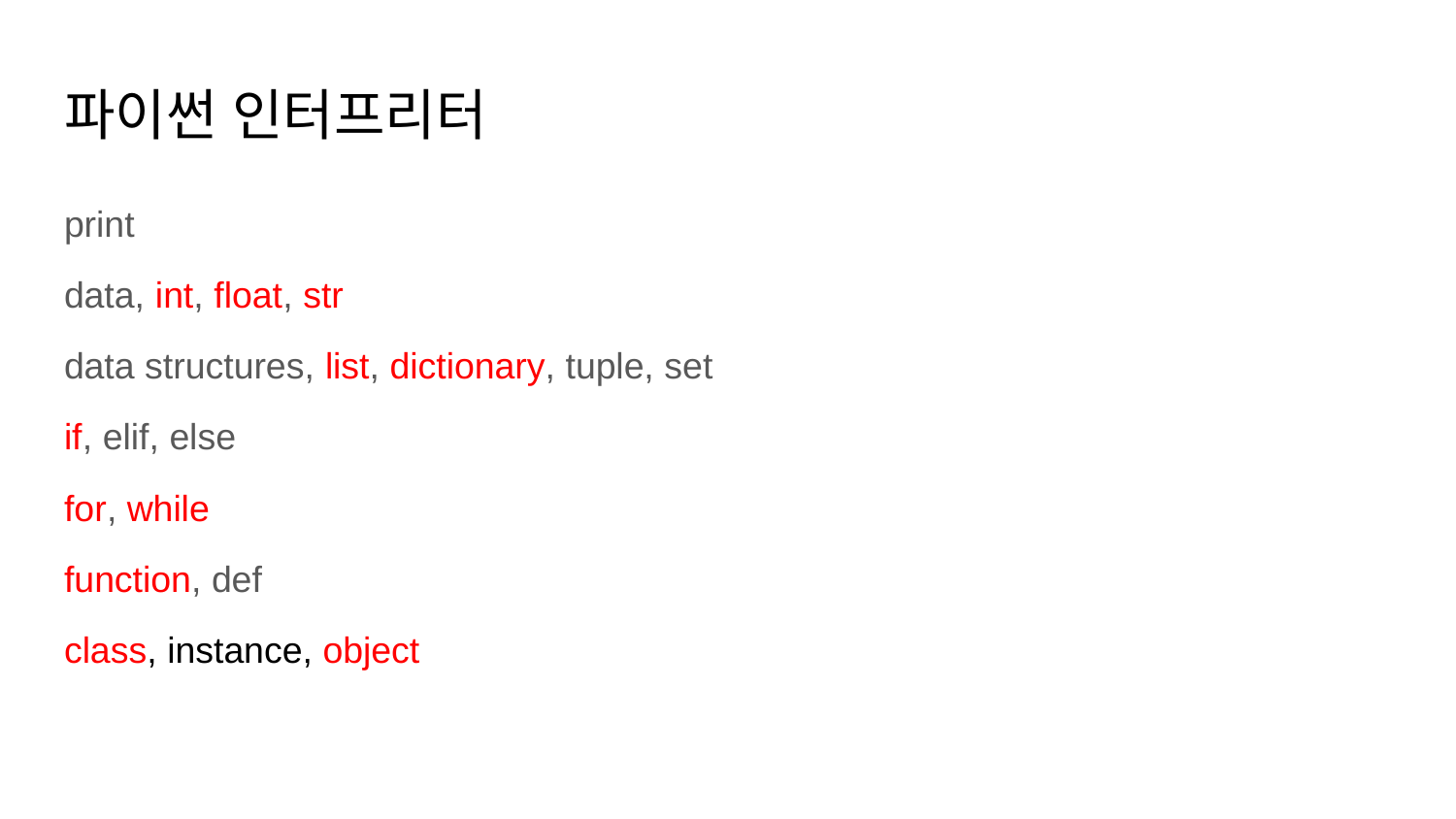

# 파이썬 인터프리터
print
data, int, float, str
data structures, list, dictionary, tuple, set
if, elif, else
for, while
function, def
class, instance, object